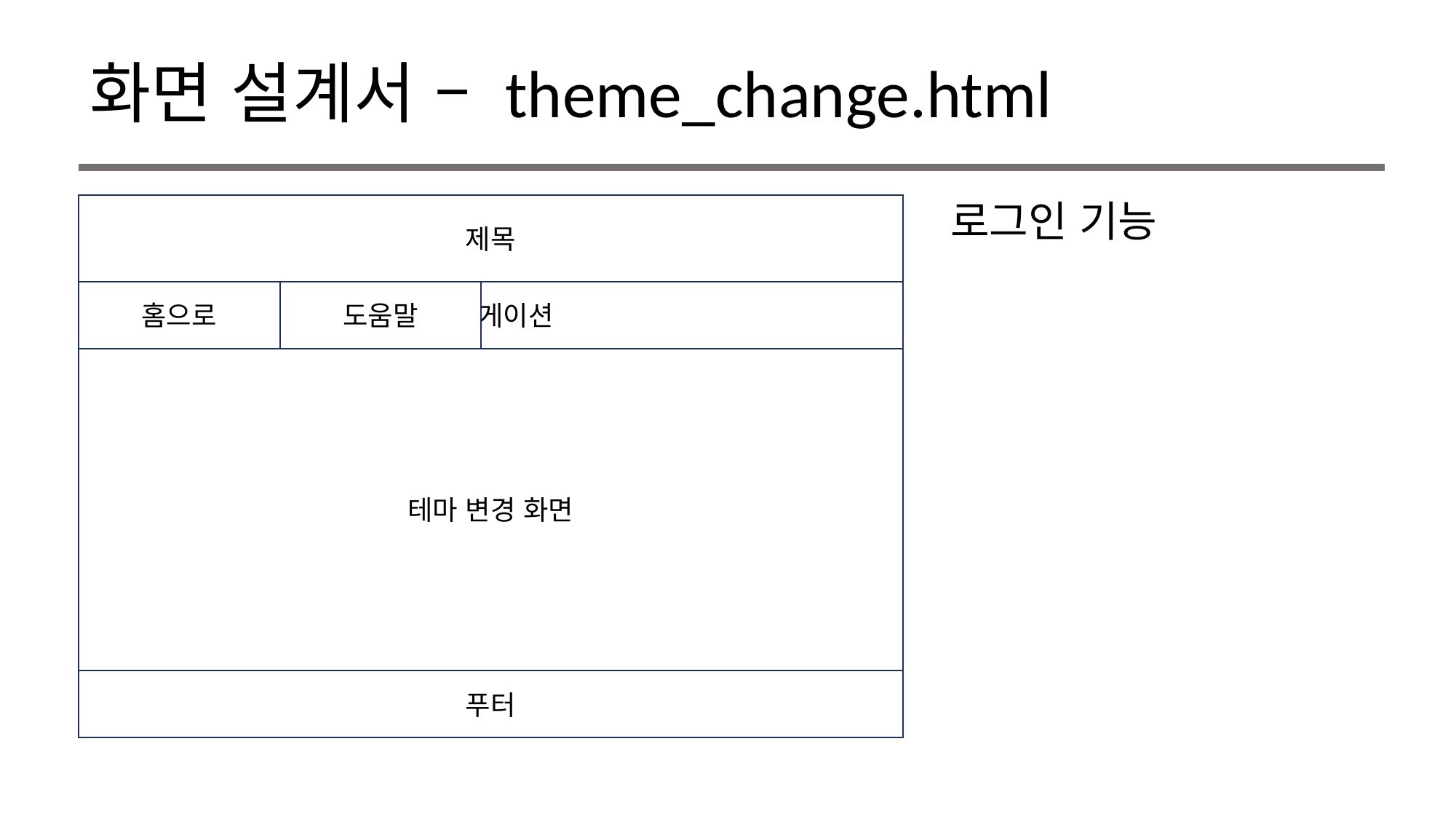

# 화면 설계서 – theme_change.html

제목
로그인 기능
도움말
홈으로
네비게이션
테마 변경 화면
푸터